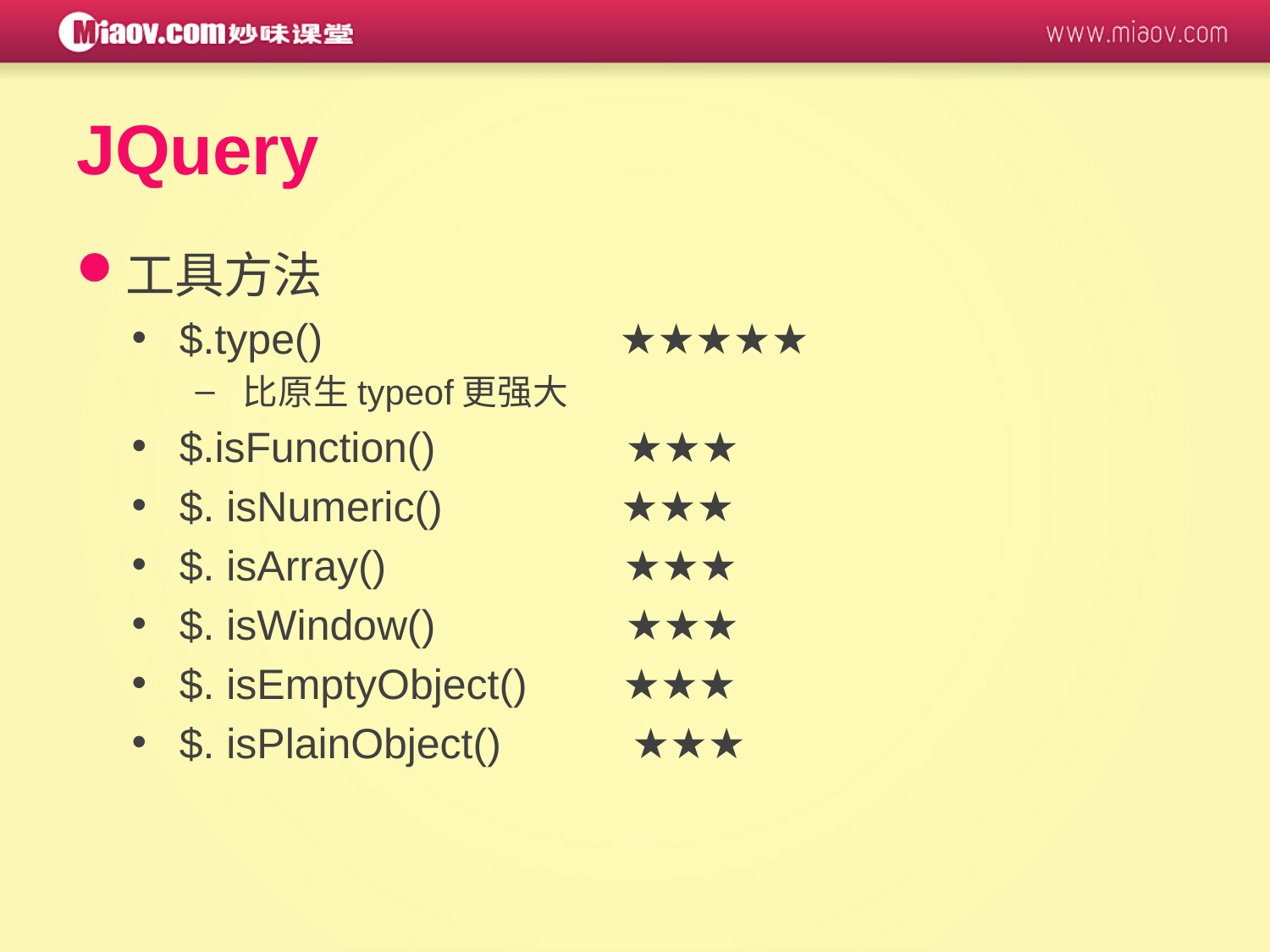

# JQuery
工具方法
$.type()                         ★★★★★
比原生typeof更强大
$.isFunction()                ★★★
$. isNumeric()               ★★★
$. isArray()                    ★★★
$. isWindow()                ★★★
$. isEmptyObject()        ★★★
$. isPlainObject()           ★★★